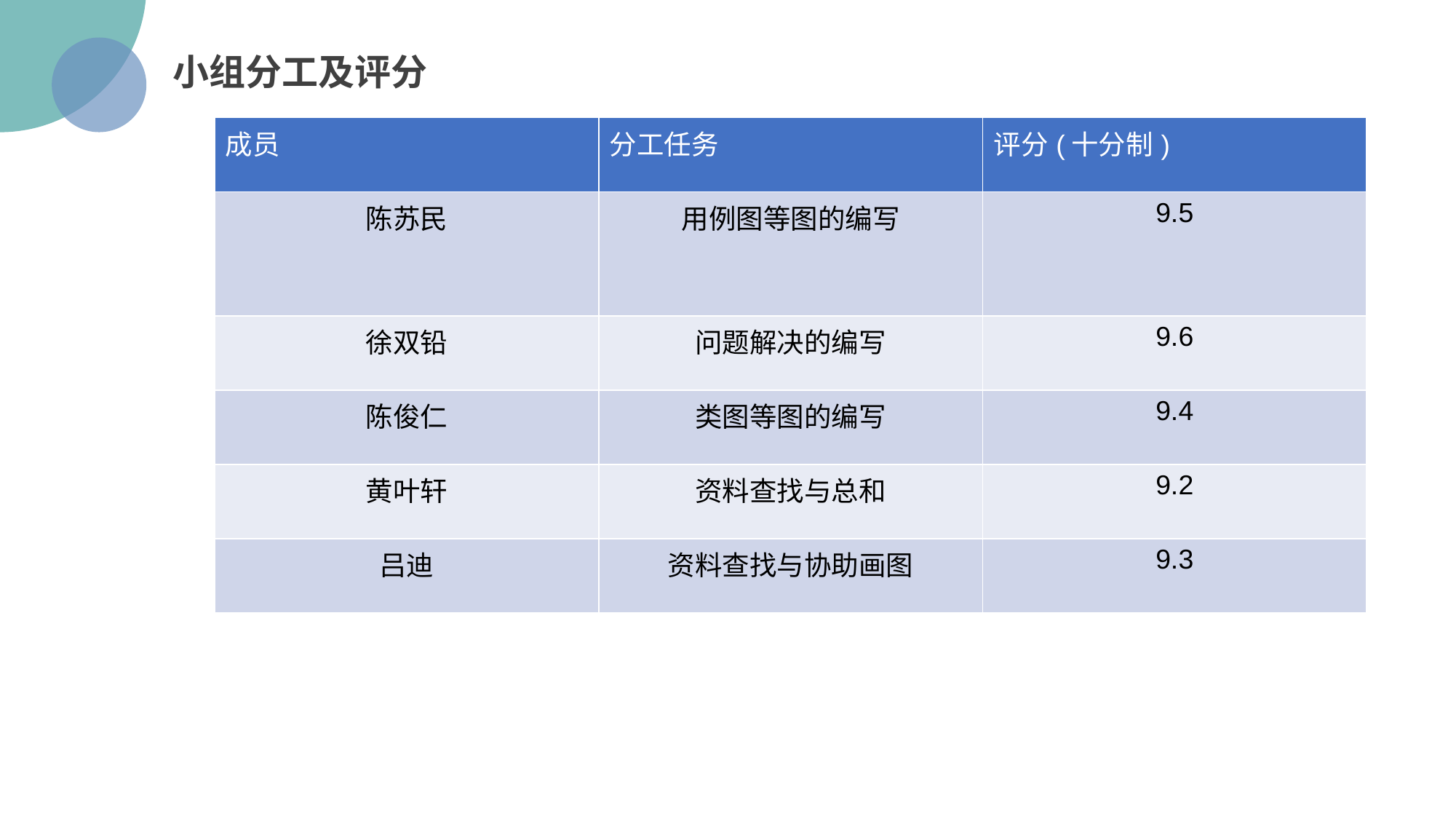

小组分工及评分
| 成员 | 分工任务 | 评分(十分制) |
| --- | --- | --- |
| 陈苏民 | 用例图等图的编写 | 9.5 |
| 徐双铅 | 问题解决的编写 | 9.6 |
| 陈俊仁 | 类图等图的编写 | 9.4 |
| 黄叶轩 | 资料查找与总和 | 9.2 |
| 吕迪 | 资料查找与协助画图 | 9.3 |